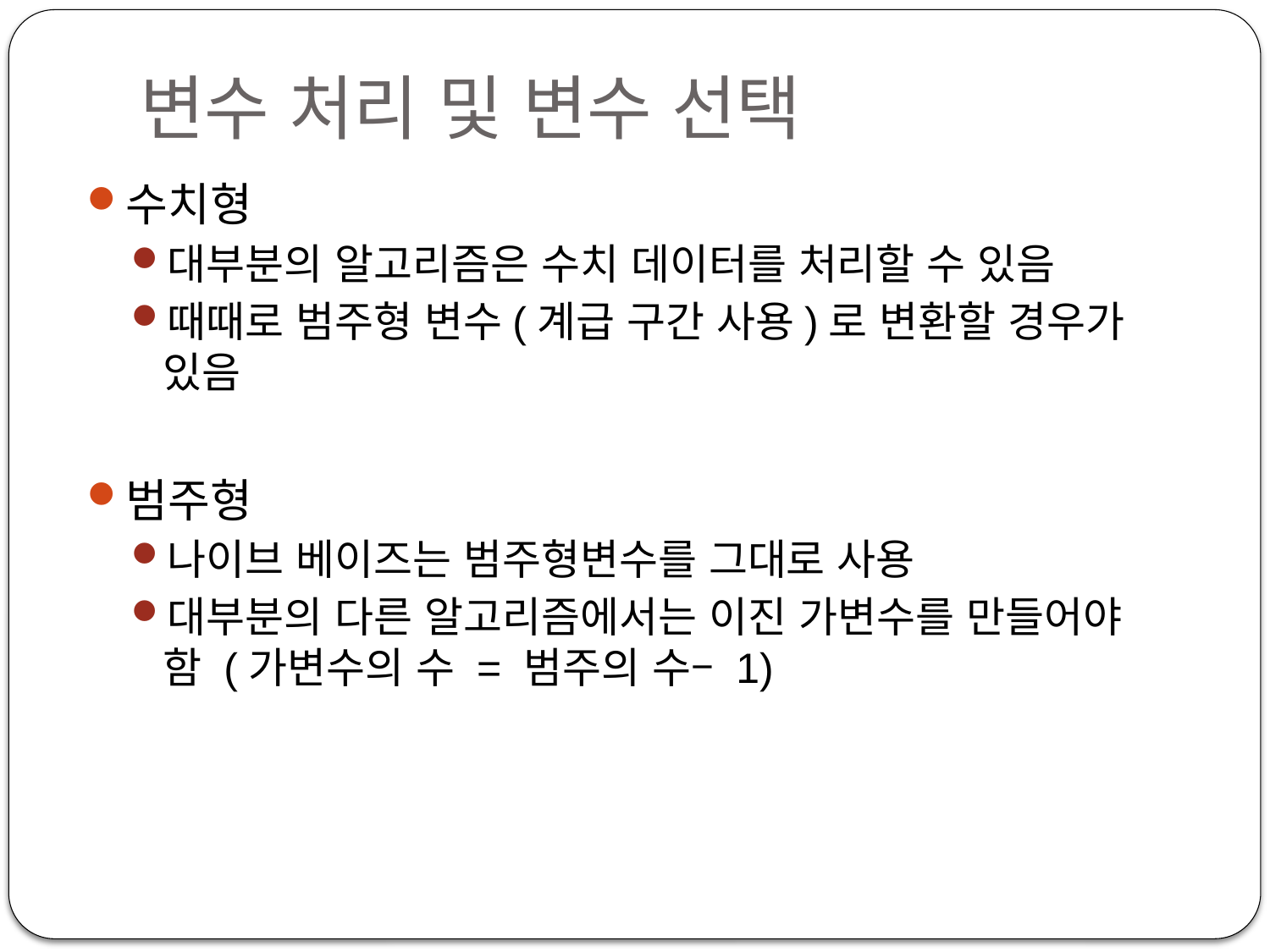

# 변수 처리 및 변수 선택
수치형
대부분의 알고리즘은 수치 데이터를 처리할 수 있음
때때로 범주형 변수(계급 구간 사용)로 변환할 경우가 있음

범주형
나이브 베이즈는 범주형변수를 그대로 사용
대부분의 다른 알고리즘에서는 이진 가변수를 만들어야 함 (가변수의 수 = 범주의 수– 1)